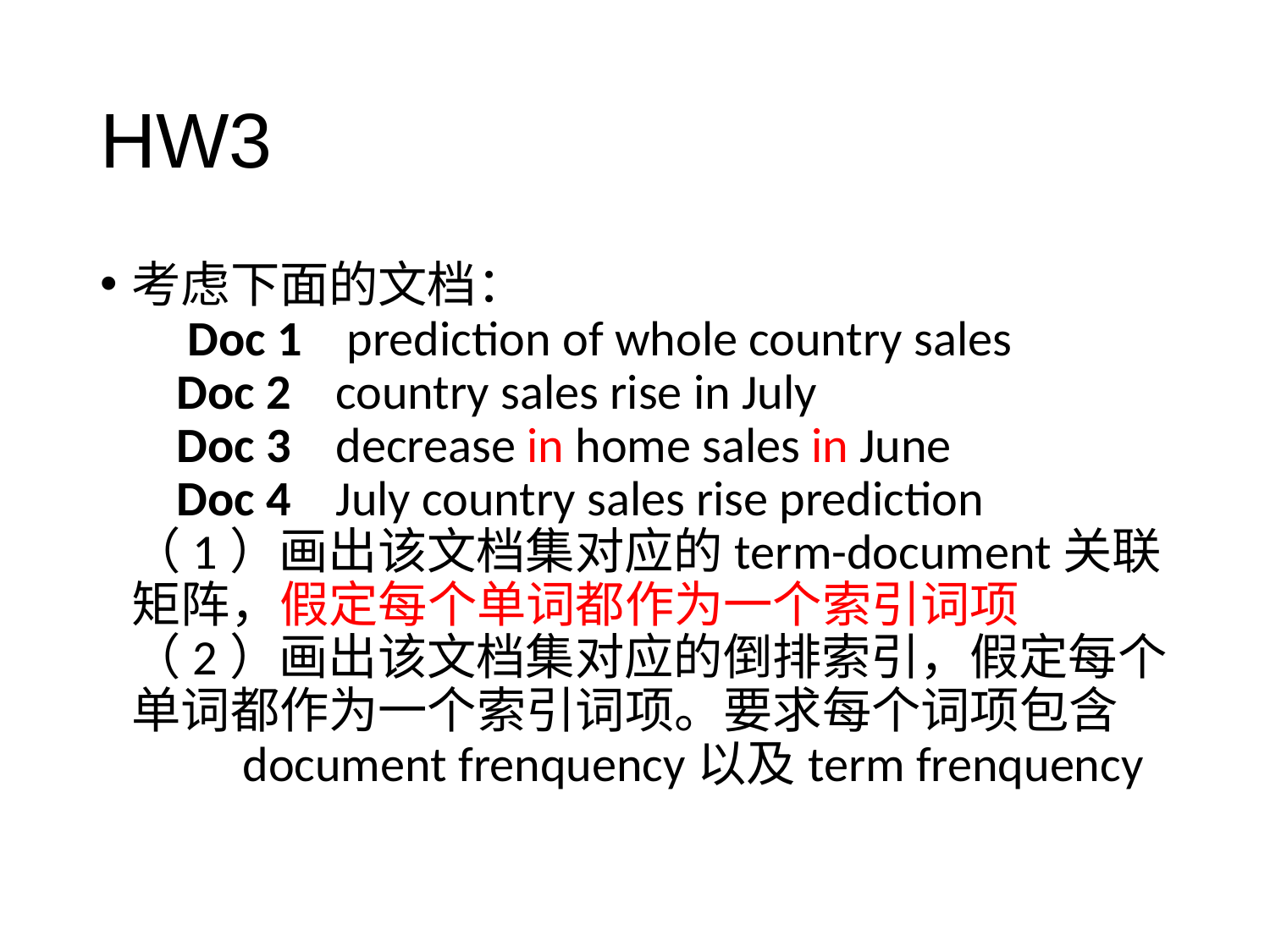

# HW3
考虑下面的文档：
    Doc 1    prediction of whole country sales 
    Doc 2    country sales rise in July 
    Doc 3    decrease in home sales in June 
    Doc 4    July country sales rise prediction
（1）画出该文档集对应的term-document关联矩阵，假定每个单词都作为一个索引词项
（2）画出该文档集对应的倒排索引，假定每个单词都作为一个索引词项。要求每个词项包含
         document frenquency以及term frenquency